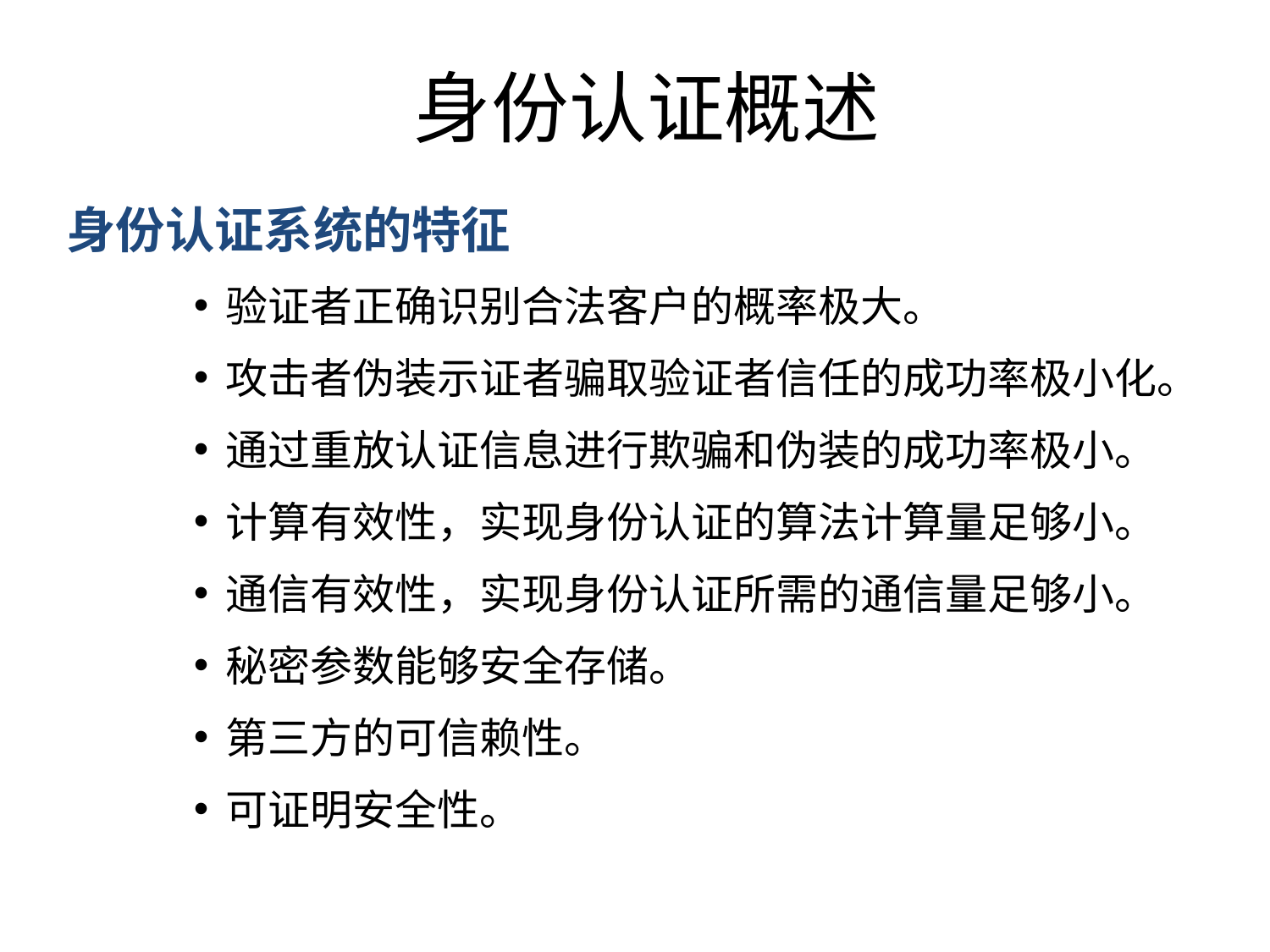

# 身份认证概述
身份认证系统的特征
验证者正确识别合法客户的概率极大。
攻击者伪装示证者骗取验证者信任的成功率极小化。
通过重放认证信息进行欺骗和伪装的成功率极小。
计算有效性，实现身份认证的算法计算量足够小。
通信有效性，实现身份认证所需的通信量足够小。
秘密参数能够安全存储。
第三方的可信赖性。
可证明安全性。